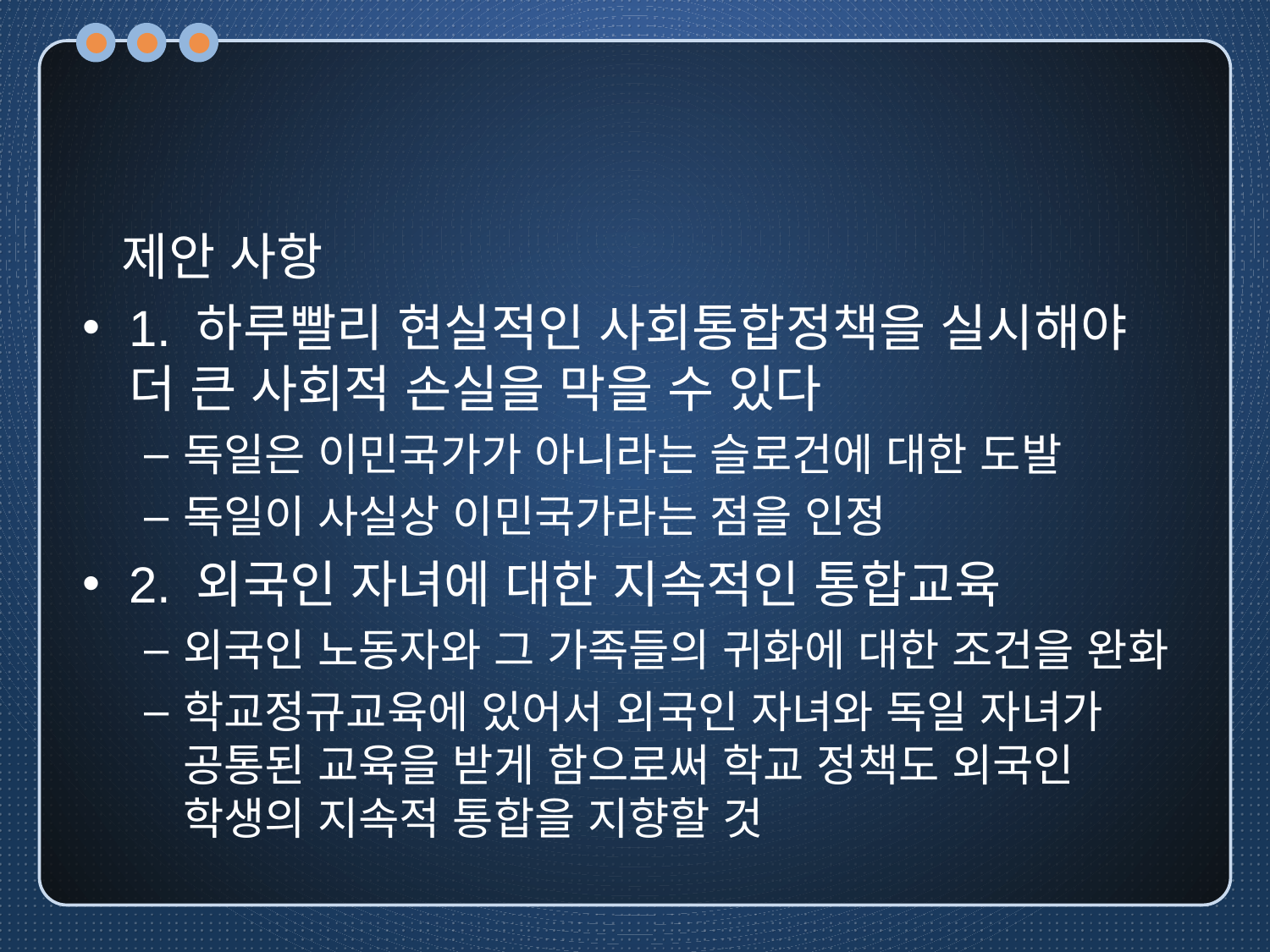

#
  제안 사항
1. 하루빨리 현실적인 사회통합정책을 실시해야 더 큰 사회적 손실을 막을 수 있다
독일은 이민국가가 아니라는 슬로건에 대한 도발
독일이 사실상 이민국가라는 점을 인정
2. 외국인 자녀에 대한 지속적인 통합교육
외국인 노동자와 그 가족들의 귀화에 대한 조건을 완화
학교정규교육에 있어서 외국인 자녀와 독일 자녀가 공통된 교육을 받게 함으로써 학교 정책도 외국인 학생의 지속적 통합을 지향할 것